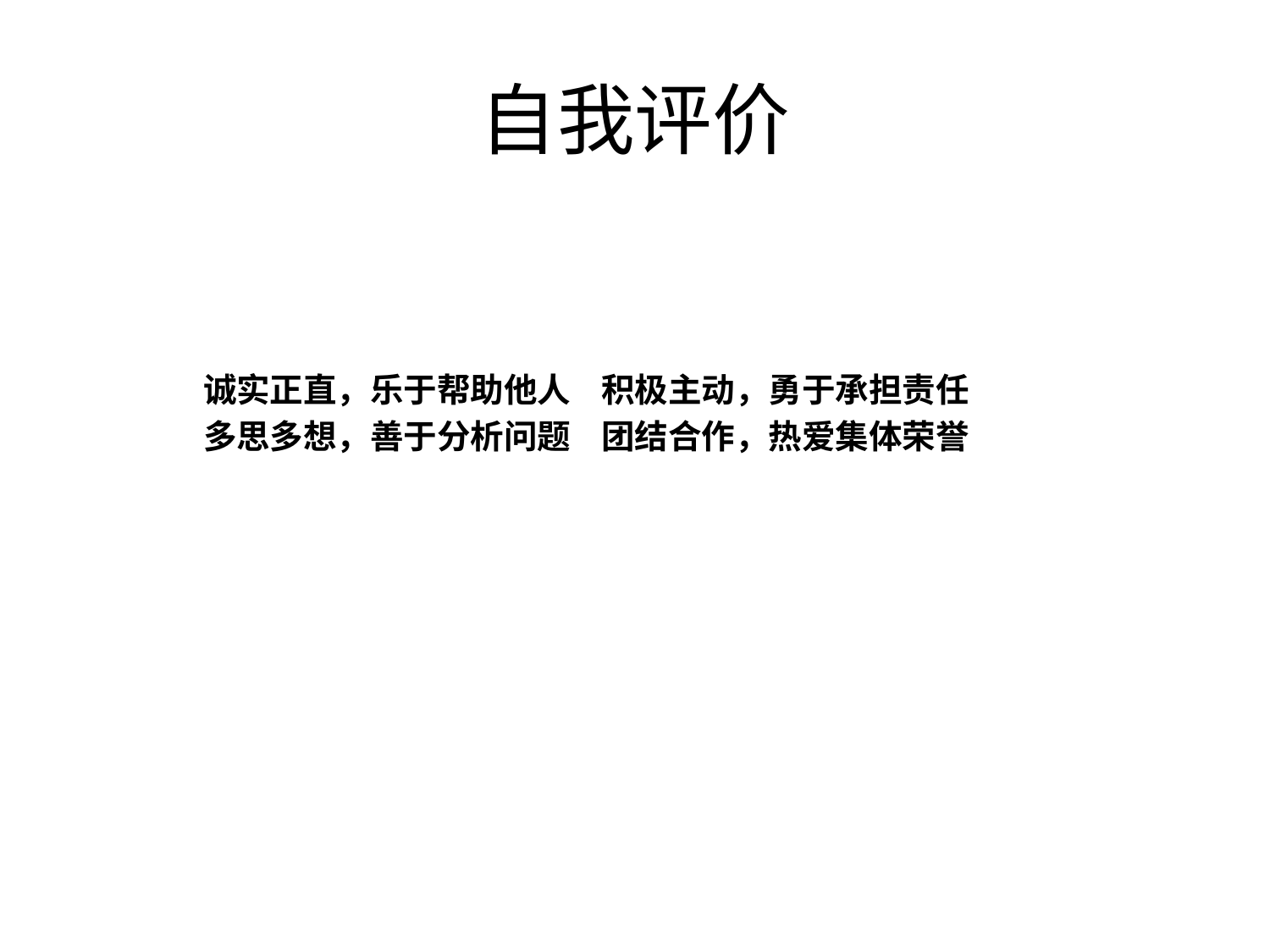

# 自我评价

	诚实正直，乐于帮助他人    积极主动，勇于承担责任
	多思多想，善于分析问题    团结合作，热爱集体荣誉